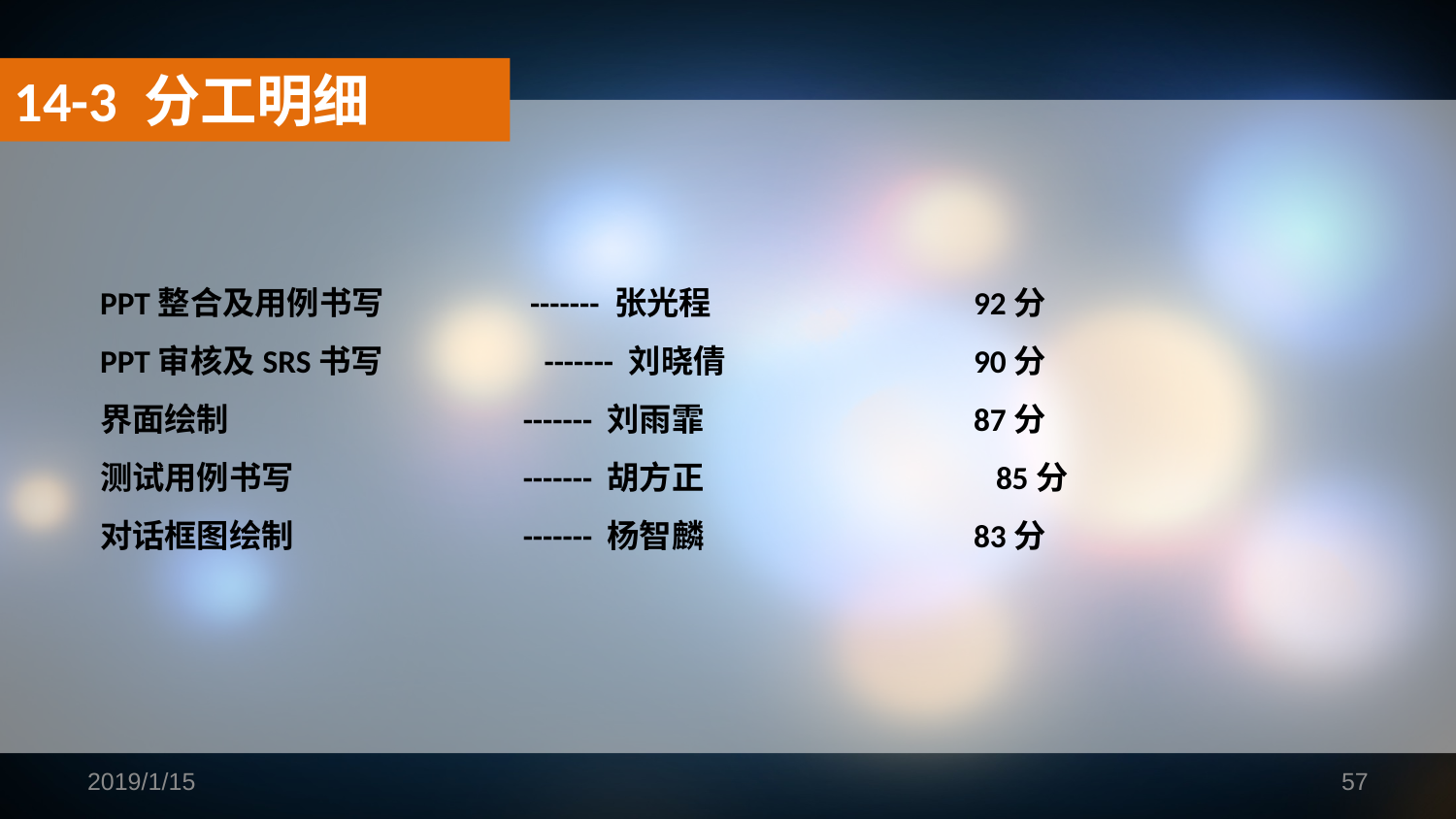

14-3 分工明细

PPT整合及用例书写                   ------- 张光程		92分
PPT审核及SRS书写                     ------- 刘晓倩  		90分
界面绘制		                 ------- 刘雨霏		87分
测试用例书写	                 ------- 胡方正                                       85分
对话框图绘制	                 ------- 杨智麟		83分
2019/1/15
57